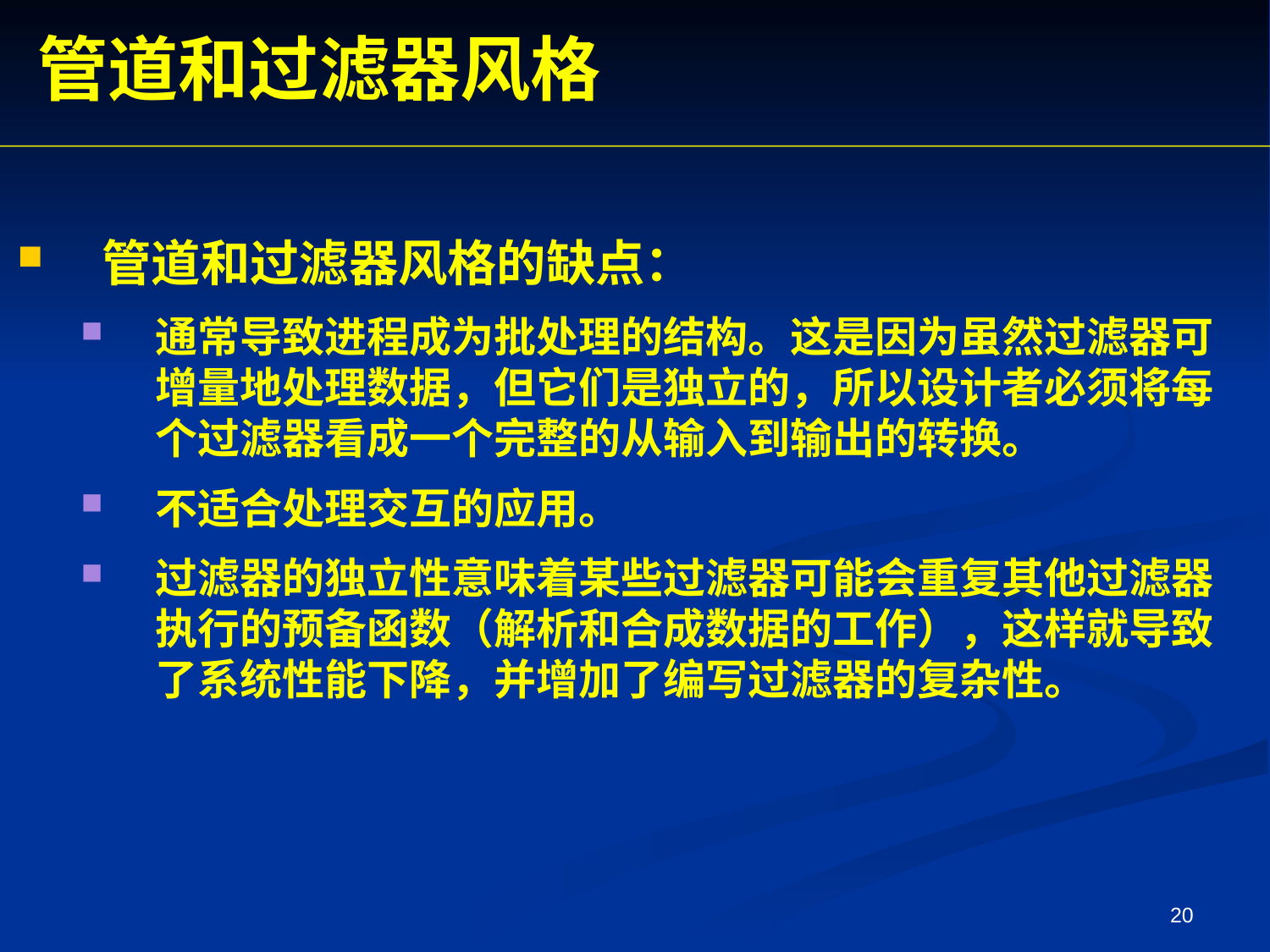

管道和过滤器风格

管道和过滤器风格的缺点：
通常导致进程成为批处理的结构。这是因为虽然过滤器可增量地处理数据，但它们是独立的，所以设计者必须将每个过滤器看成一个完整的从输入到输出的转换。
不适合处理交互的应用。
过滤器的独立性意味着某些过滤器可能会重复其他过滤器执行的预备函数（解析和合成数据的工作），这样就导致了系统性能下降，并增加了编写过滤器的复杂性。
20